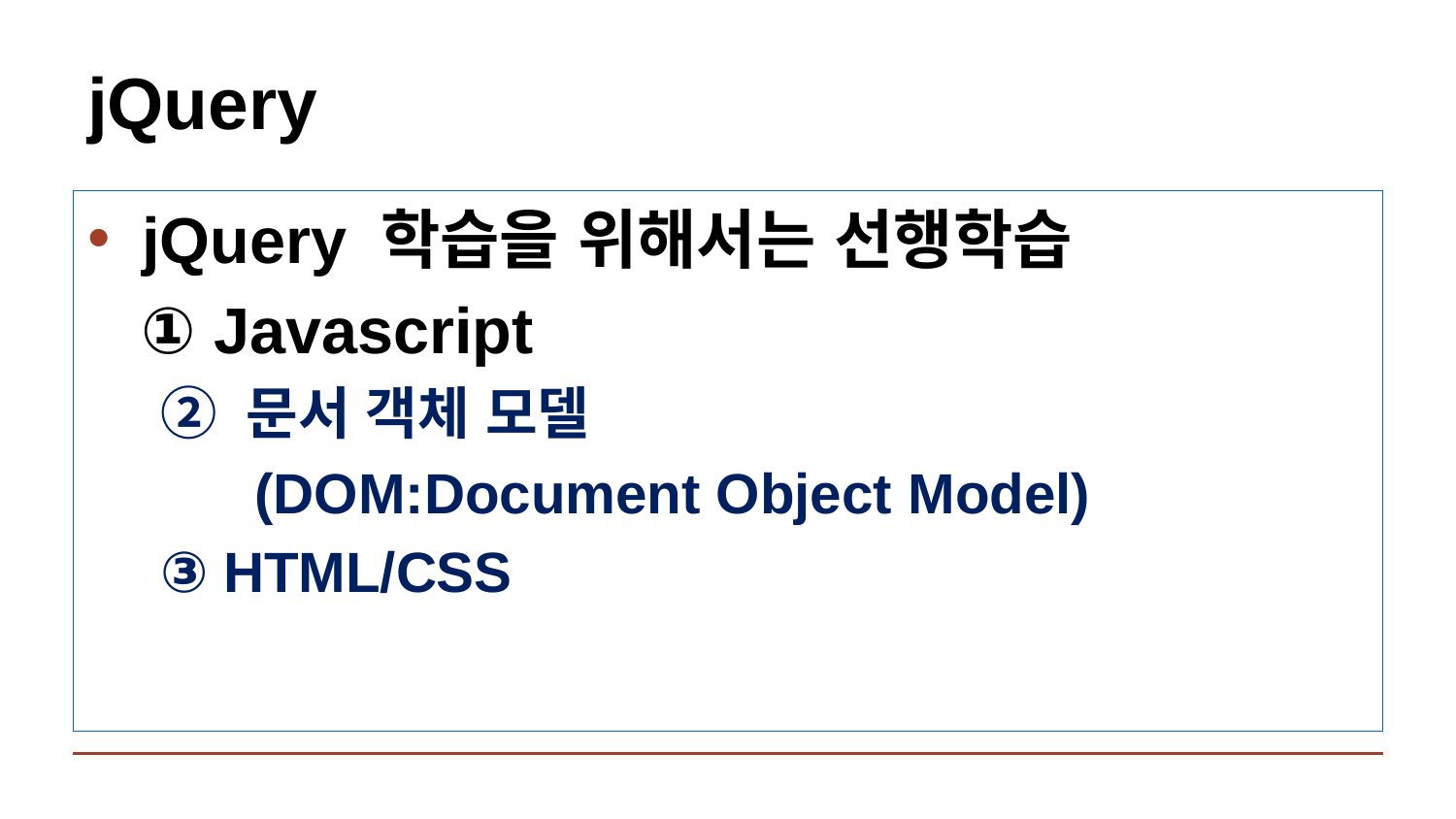

# jQuery
jQuery 학습을 위해서는 선행학습
   ① Javascript
② 문서 객체 모델
      (DOM:Document Object Model)
③ HTML/CSS